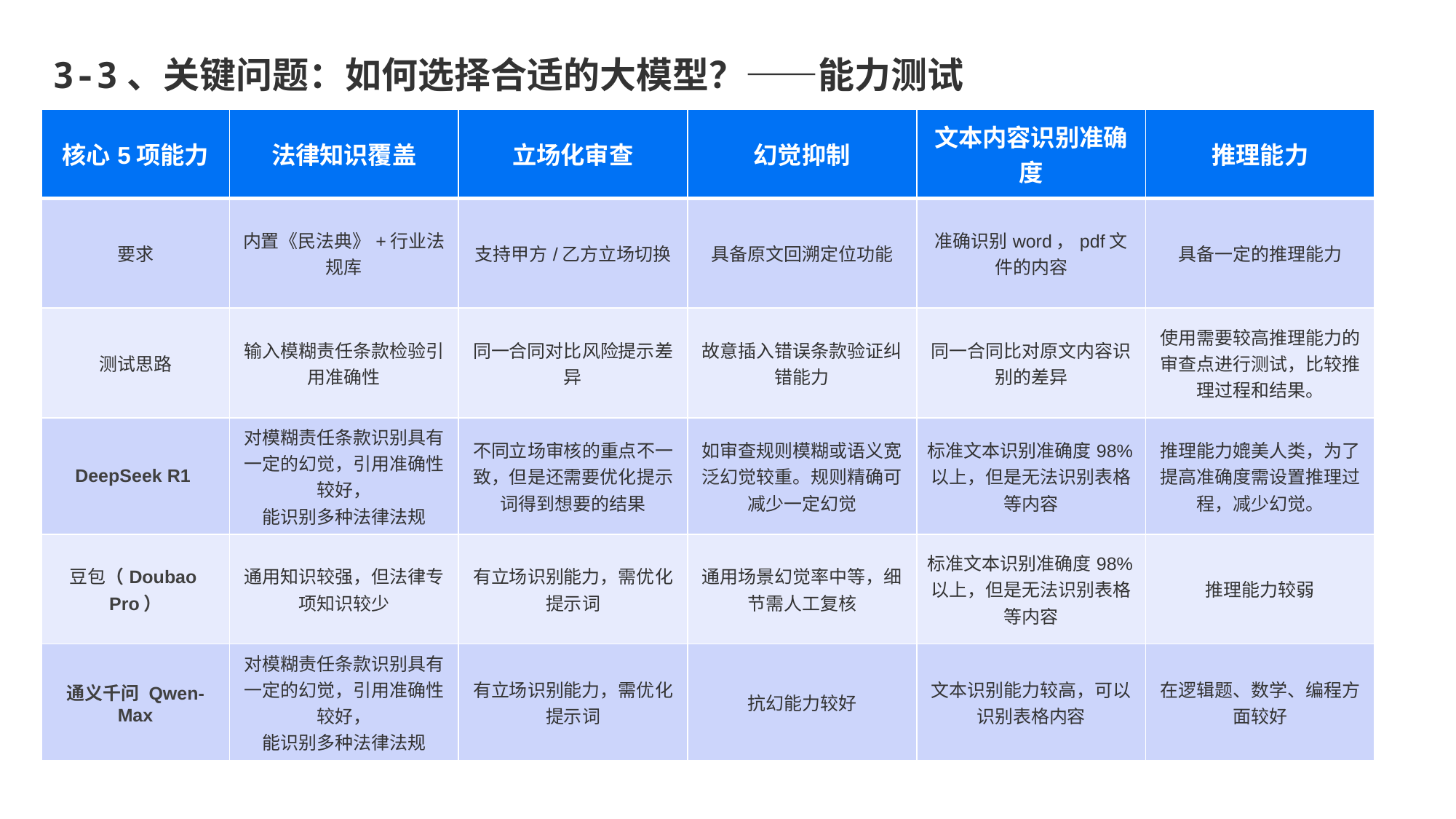

# 3-3、关键问题：如何选择合适的大模型？——能力测试
| 核心5项能力 | 法律知识覆盖 | 立场化审查 | 幻觉抑制 | 文本内容识别准确度 | 推理能力 |
| --- | --- | --- | --- | --- | --- |
| 要求 | 内置《民法典》+行业法规库 | 支持甲方/乙方立场切换 | 具备原文回溯定位功能 | 准确识别word，pdf文件的内容 | 具备一定的推理能力 |
| 测试思路 | 输入模糊责任条款检验引用准确性 | 同一合同对比风险提示差异 | 故意插入错误条款验证纠错能力 | 同一合同比对原文内容识别的差异 | 使用需要较高推理能力的审查点进行测试，比较推理过程和结果。 |
| DeepSeek R1 | 对模糊责任条款识别具有一定的幻觉，引用准确性较好， 能识别多种法律法规 | 不同立场审核的重点不一致，但是还需要优化提示词得到想要的结果 | 如审查规则模糊或语义宽泛幻觉较重。规则精确可减少一定幻觉 | 标准文本识别准确度98%以上，但是无法识别表格等内容 | 推理能力媲美人类，为了提高准确度需设置推理过程，减少幻觉。 |
| 豆包（Doubao Pro） | 通用知识较强，但法律专项知识较少 | 有立场识别能力，需优化提示词 | 通用场景幻觉率中等，细节需人工复核 | 标准文本识别准确度98%以上，但是无法识别表格等内容 | 推理能力较弱 |
| 通义千问 Qwen-Max | 对模糊责任条款识别具有一定的幻觉，引用准确性较好， 能识别多种法律法规 | 有立场识别能力，需优化提示词 | 抗幻能力较好 | 文本识别能力较高，可以识别表格内容 | 在逻辑题、数学、编程方面较好 |